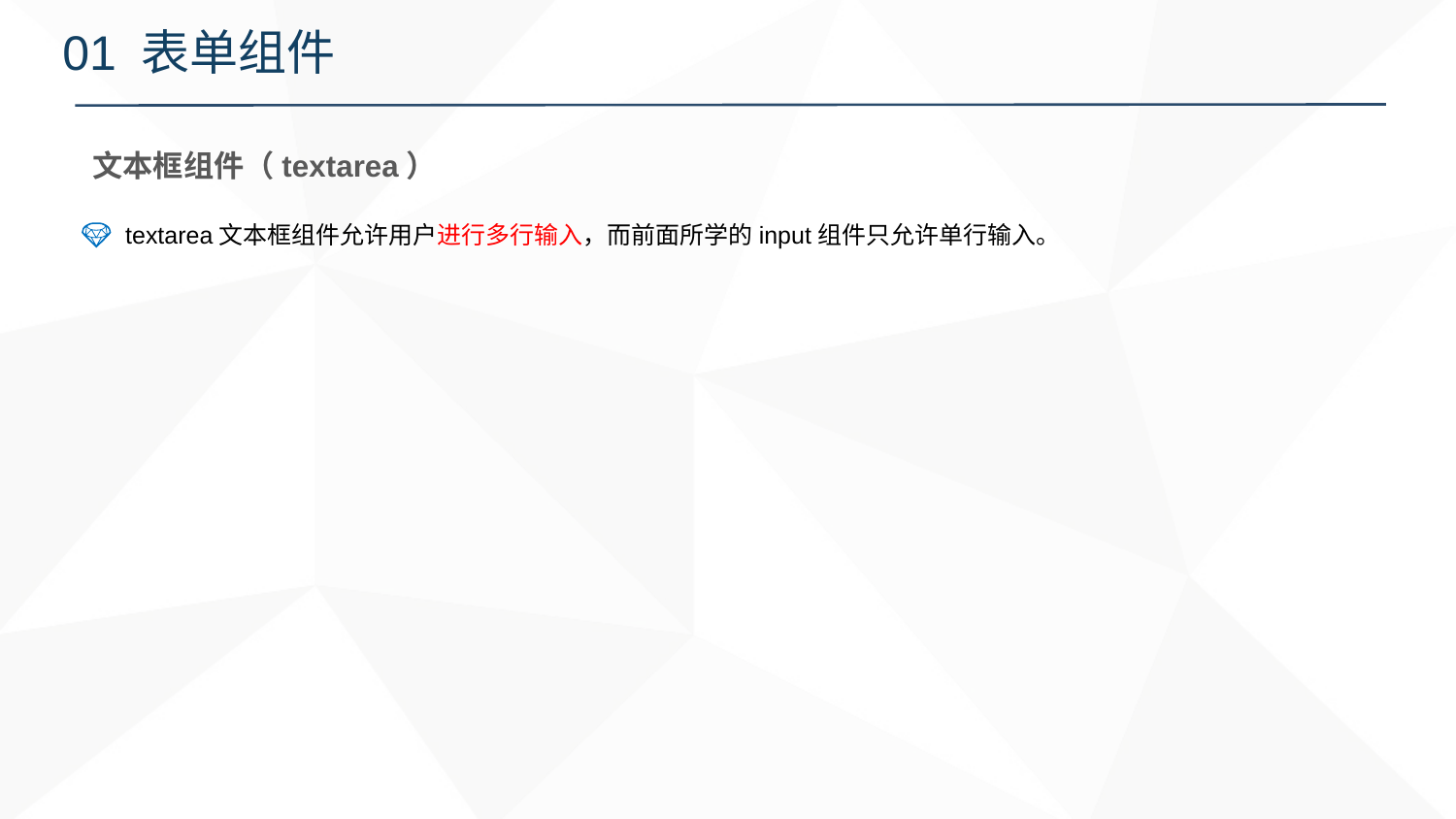

# 01 表单组件
文本框组件（textarea）
textarea文本框组件允许用户进行多行输入，而前面所学的input组件只允许单行输入。